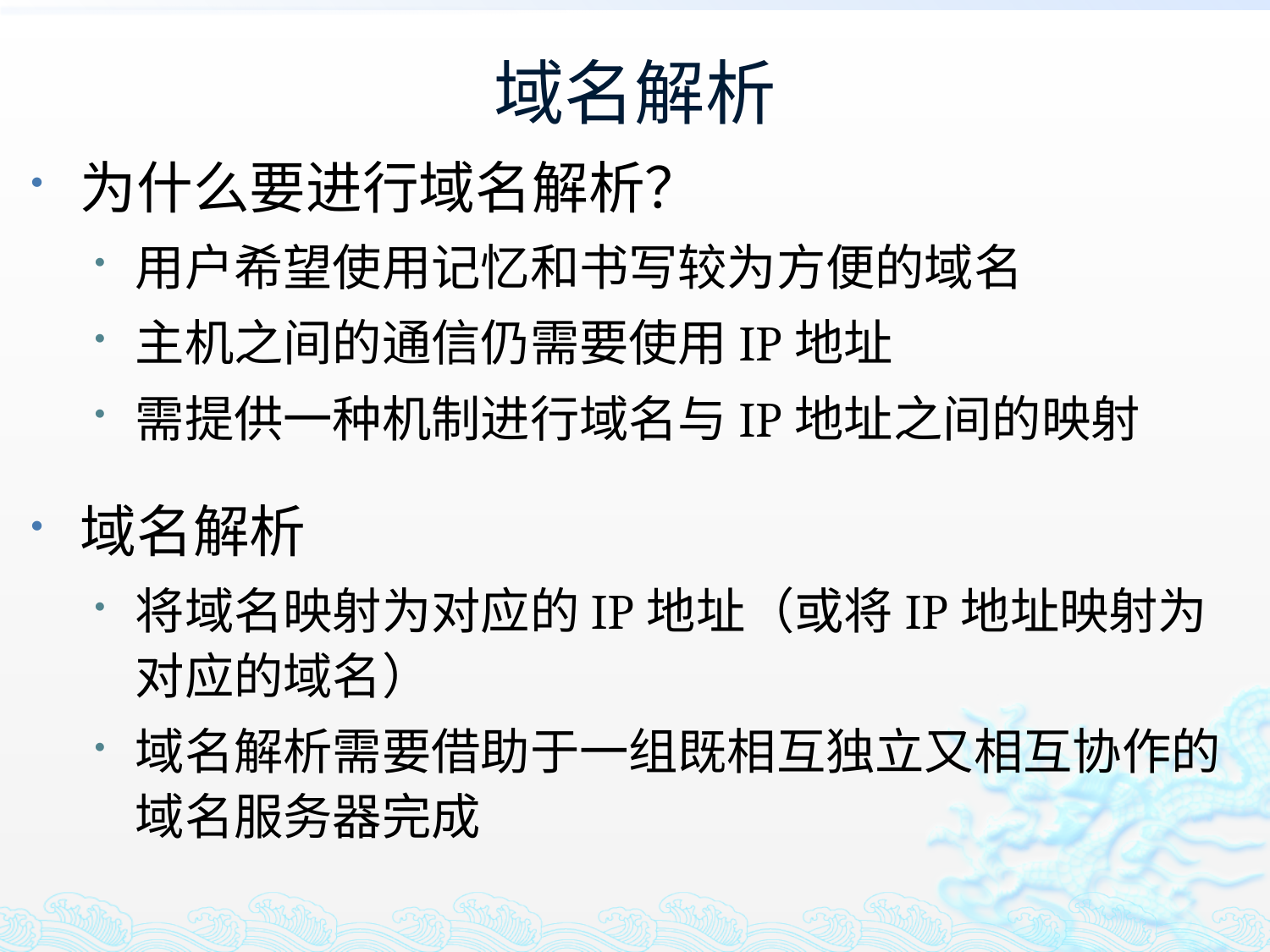

# 域名解析
为什么要进行域名解析？
用户希望使用记忆和书写较为方便的域名
主机之间的通信仍需要使用IP地址
需提供一种机制进行域名与IP地址之间的映射
域名解析
将域名映射为对应的IP地址（或将IP地址映射为对应的域名）
域名解析需要借助于一组既相互独立又相互协作的域名服务器完成